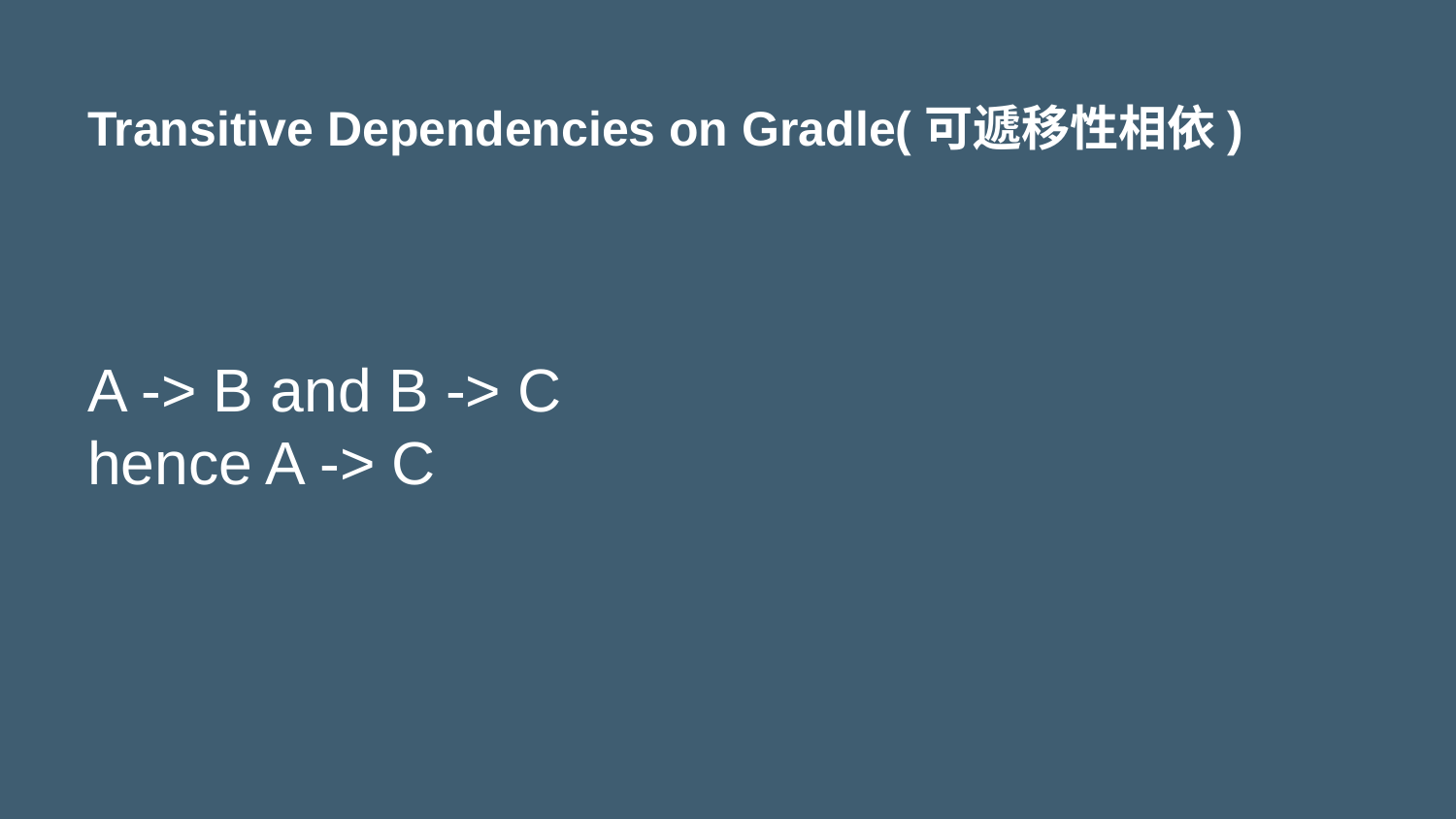

# Transitive Dependencies on Gradle(可遞移性相依)

A -> B and B -> C
hence A -> C